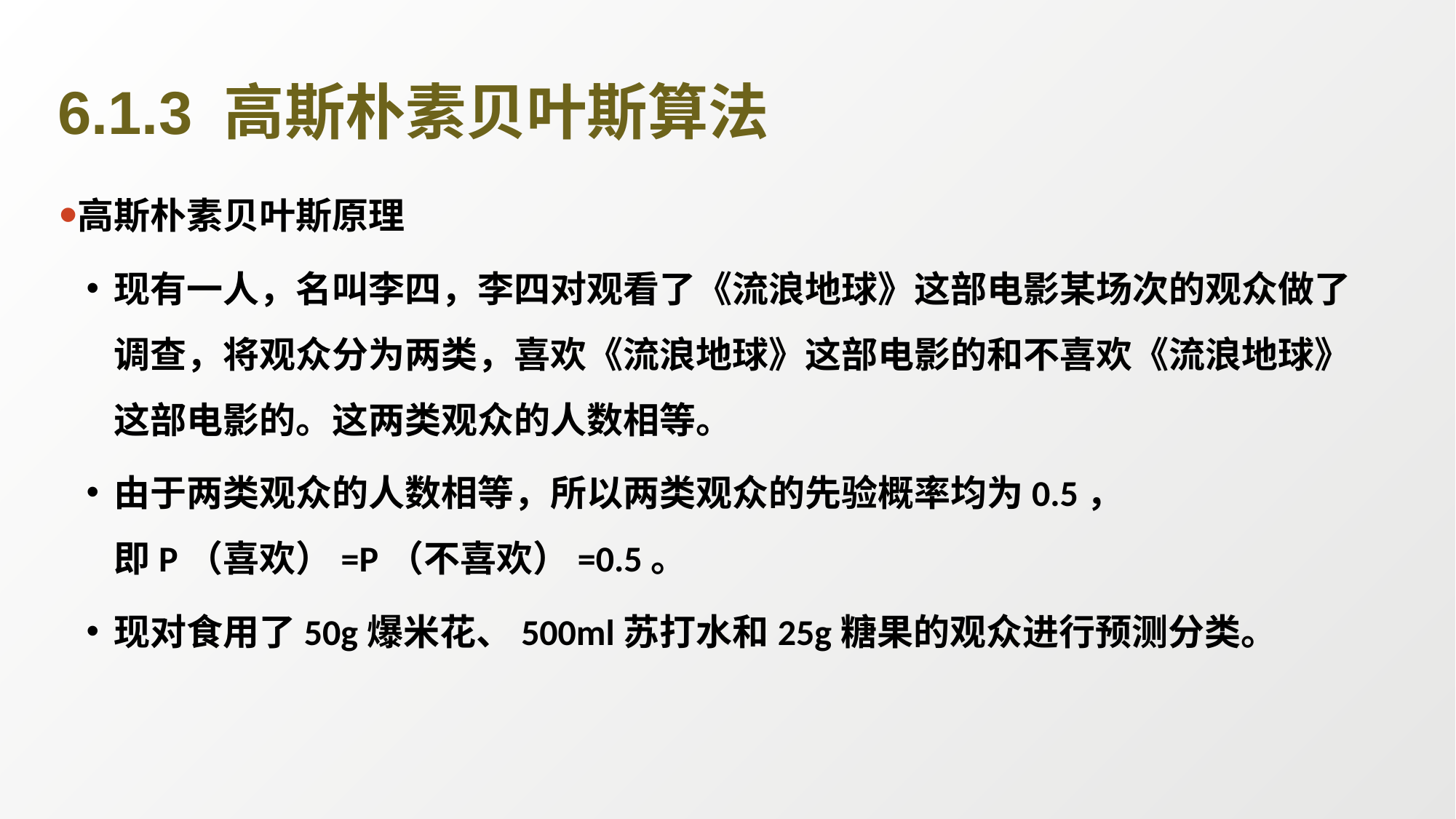

# 6.1.3 高斯朴素贝叶斯算法
高斯朴素贝叶斯原理
现有一人，名叫李四，李四对观看了《流浪地球》这部电影某场次的观众做了调查，将观众分为两类，喜欢《流浪地球》这部电影的和不喜欢《流浪地球》这部电影的。这两类观众的人数相等。
由于两类观众的人数相等，所以两类观众的先验概率均为0.5，                              即P（喜欢）=P（不喜欢）=0.5。
现对食用了50g爆米花、500ml苏打水和25g糖果的观众进行预测分类。